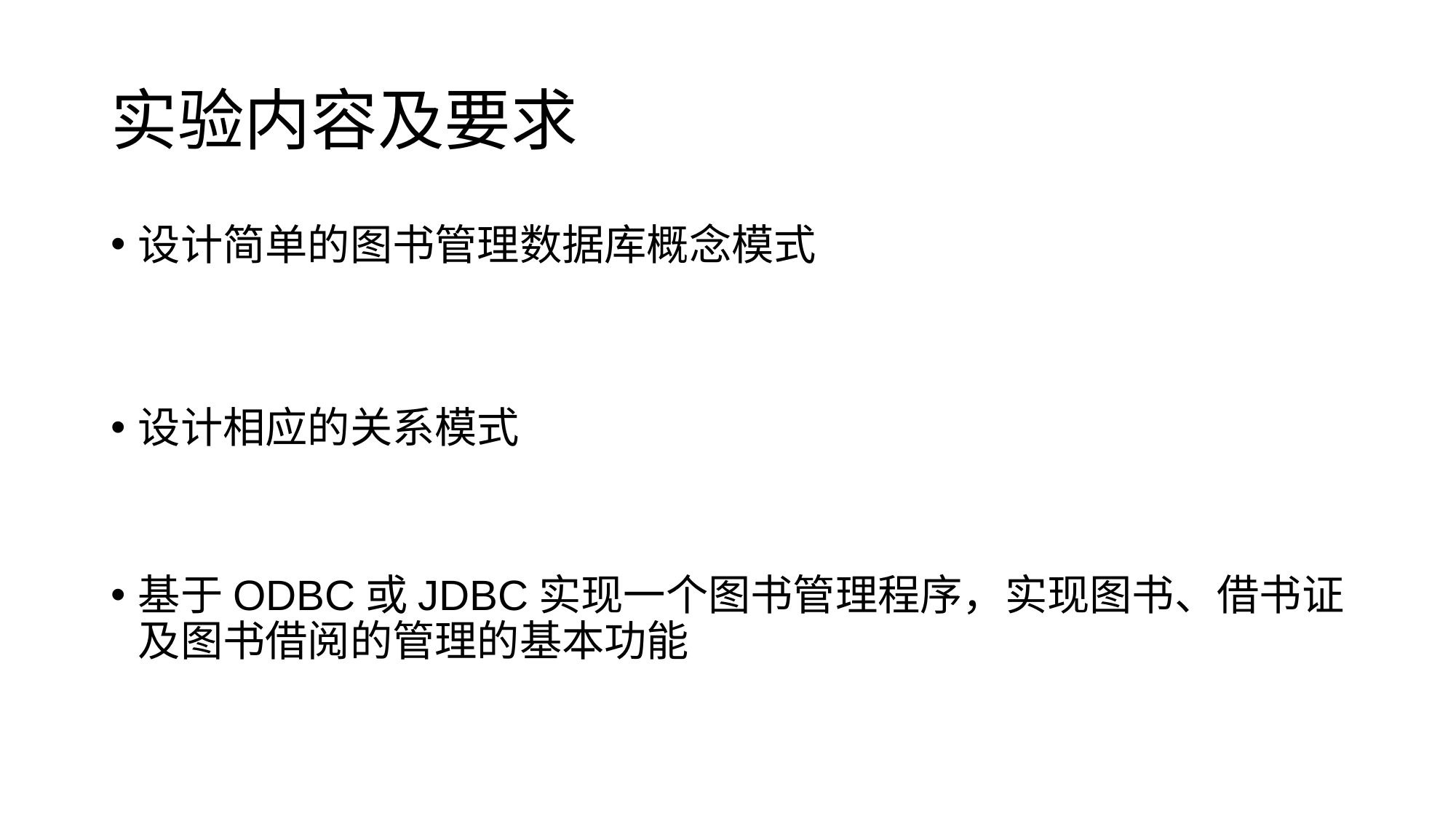

# 实验内容及要求
设计简单的图书管理数据库概念模式

设计相应的关系模式

基于ODBC或JDBC实现一个图书管理程序，实现图书、借书证及图书借阅的管理的基本功能